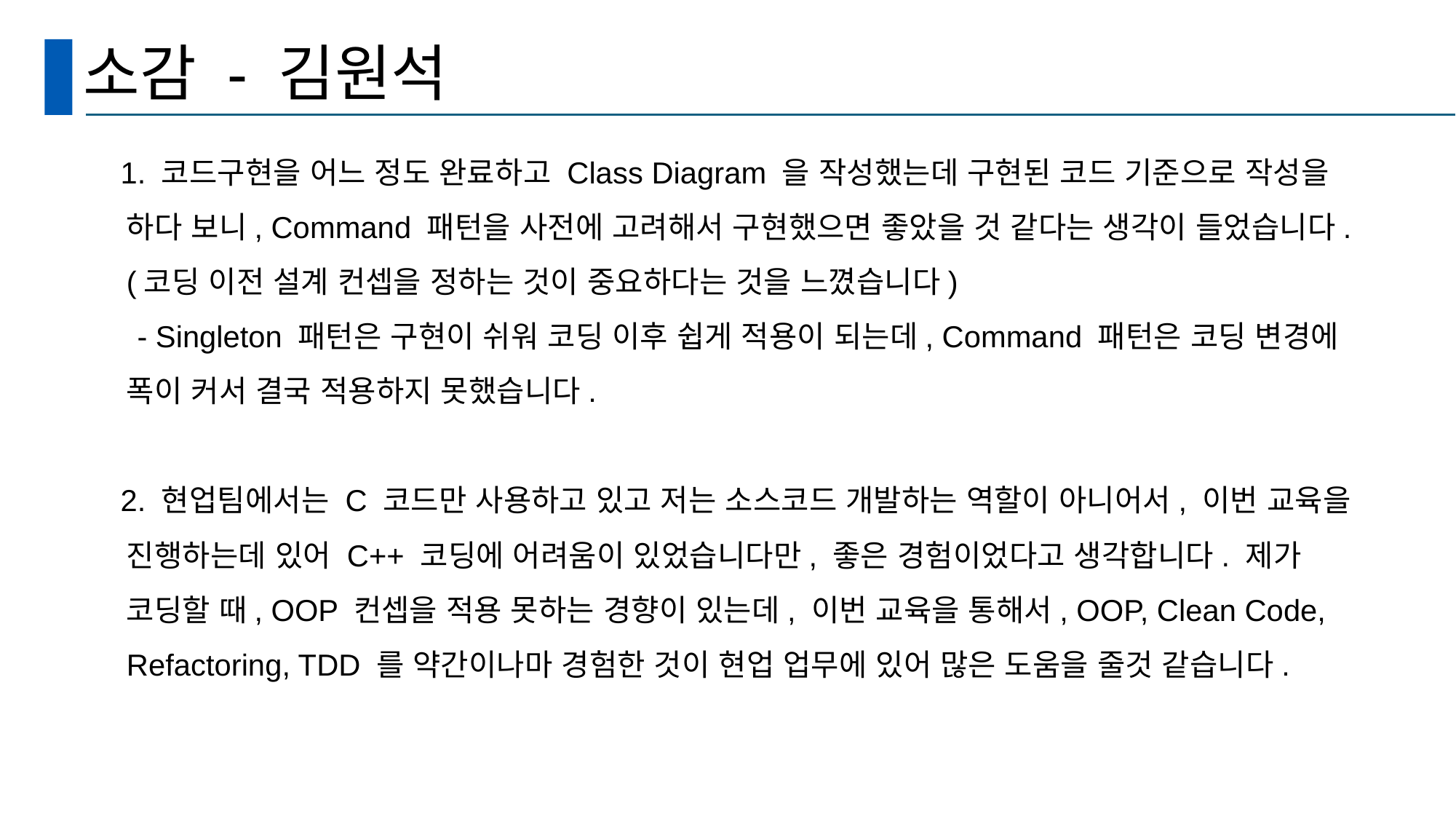

# 소감 - 김원석
1. 코드구현을 어느 정도 완료하고 Class Diagram 을 작성했는데 구현된 코드 기준으로 작성을 하다 보니, Command 패턴을 사전에 고려해서 구현했으면 좋았을 것 같다는 생각이 들었습니다.  (코딩 이전 설계 컨셉을 정하는 것이 중요하다는 것을 느꼈습니다)
  - Singleton 패턴은 구현이 쉬워 코딩 이후 쉽게 적용이 되는데, Command 패턴은 코딩 변경에 폭이 커서 결국 적용하지 못했습니다.

2. 현업팀에서는 C 코드만 사용하고 있고 저는 소스코드 개발하는 역할이 아니어서, 이번 교육을 진행하는데 있어 C++ 코딩에 어려움이 있었습니다만, 좋은 경험이었다고 생각합니다. 제가 코딩할 때, OOP 컨셉을 적용 못하는 경향이 있는데, 이번 교육을 통해서, OOP, Clean Code, Refactoring, TDD 를 약간이나마 경험한 것이 현업 업무에 있어 많은 도움을 줄것 같습니다.